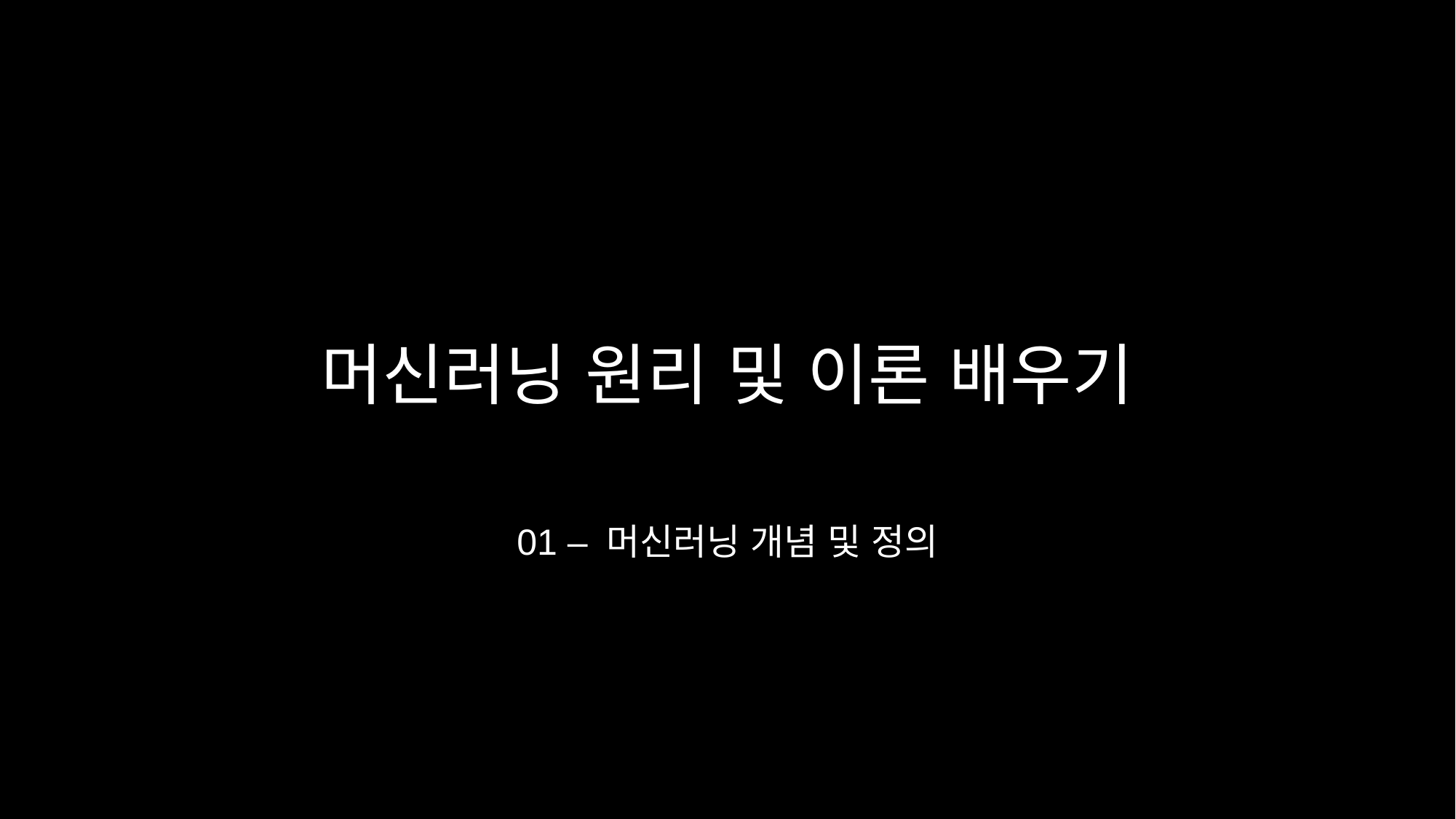

# 머신러닝 원리 및 이론 배우기
01 – 머신러닝 개념 및 정의